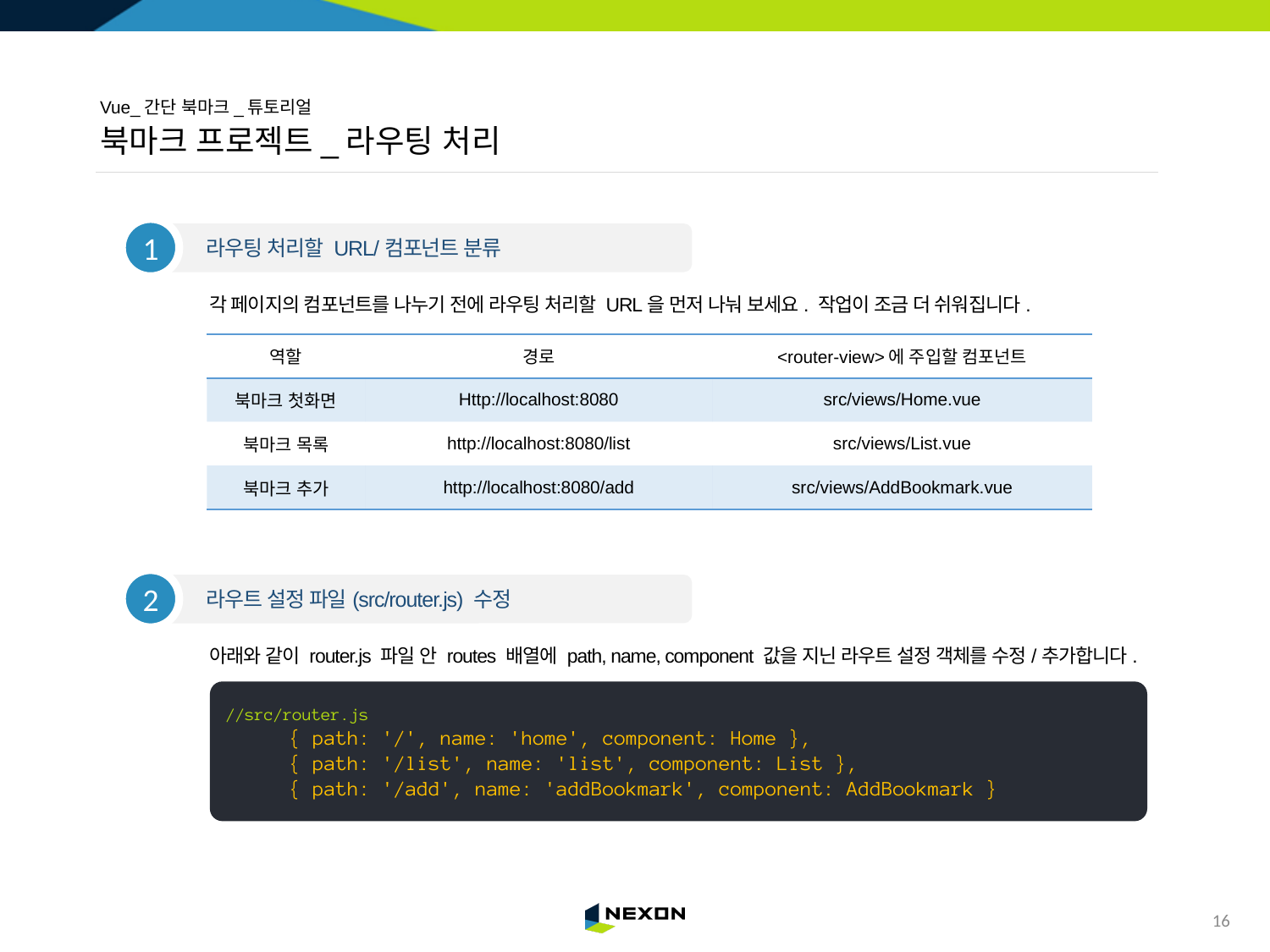

# Vue_간단 북마크_튜토리얼 북마크 프로젝트_라우팅 처리
1
라우팅 처리할 URL/컴포넌트 분류
각 페이지의 컴포넌트를 나누기 전에 라우팅 처리할 URL을 먼저 나눠 보세요. 작업이 조금 더 쉬워집니다.
| 역할 | 경로 | <router-view>에 주입할 컴포넌트 |
| --- | --- | --- |
| 북마크 첫화면 | Http://localhost:8080 | src/views/Home.vue |
| 북마크 목록 | http://localhost:8080/list | src/views/List.vue |
| 북마크 추가 | http://localhost:8080/add | src/views/AddBookmark.vue |
2
라우트 설정 파일(src/router.js) 수정
아래와 같이 router.js 파일 안 routes 배열에 path, name, component 값을 지닌 라우트 설정 객체를 수정/추가합니다.
//src/router.js
{ path: '/', name: 'home', component: Home },
{ path: '/list', name: 'list', component: List },
{ path: '/add', name: 'addBookmark', component: AddBookmark }
16